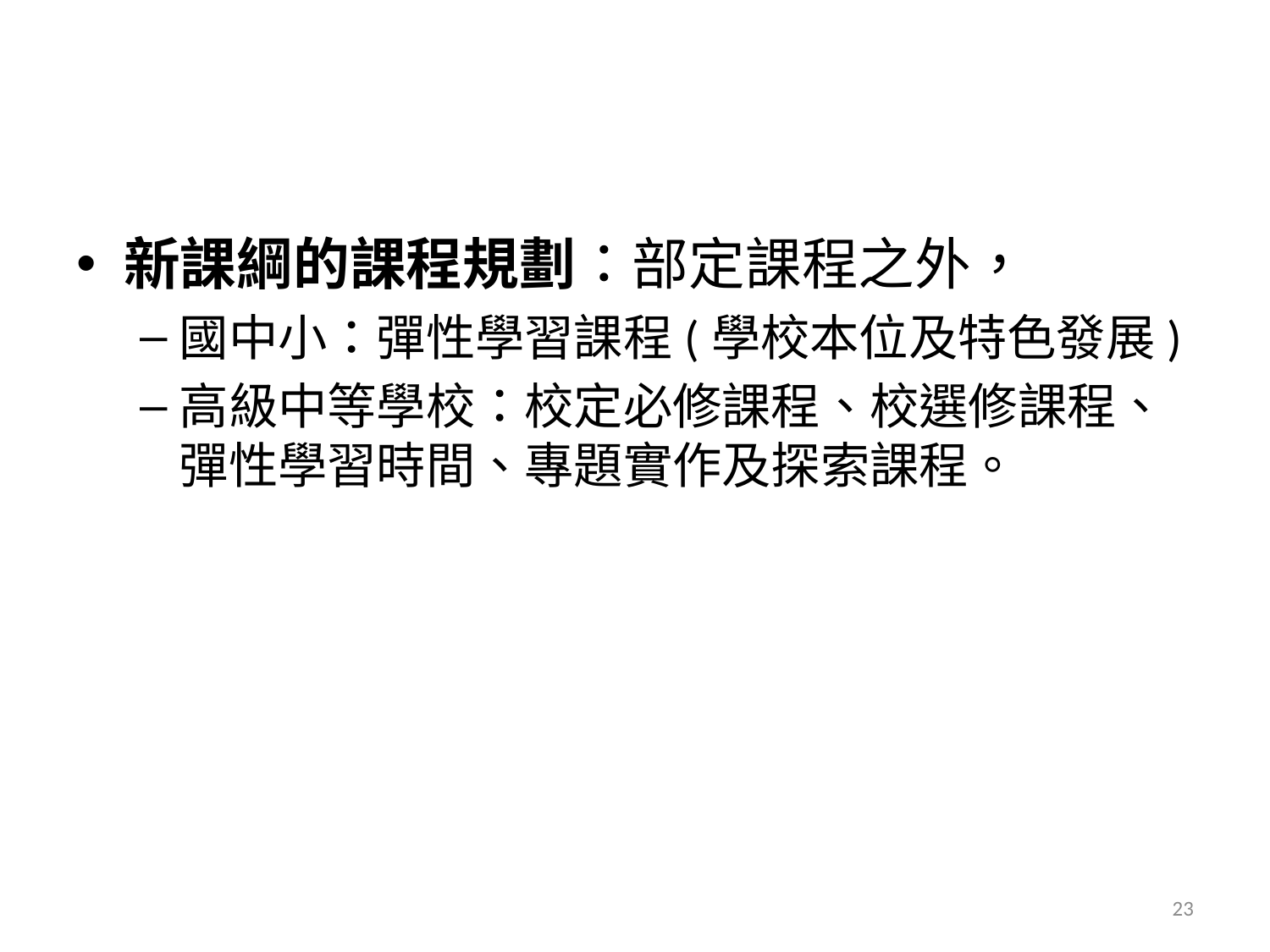

#
新課綱的課程規劃：部定課程之外，
國中小：彈性學習課程(學校本位及特色發展)
高級中等學校：校定必修課程、校選修課程、彈性學習時間、專題實作及探索課程。

23